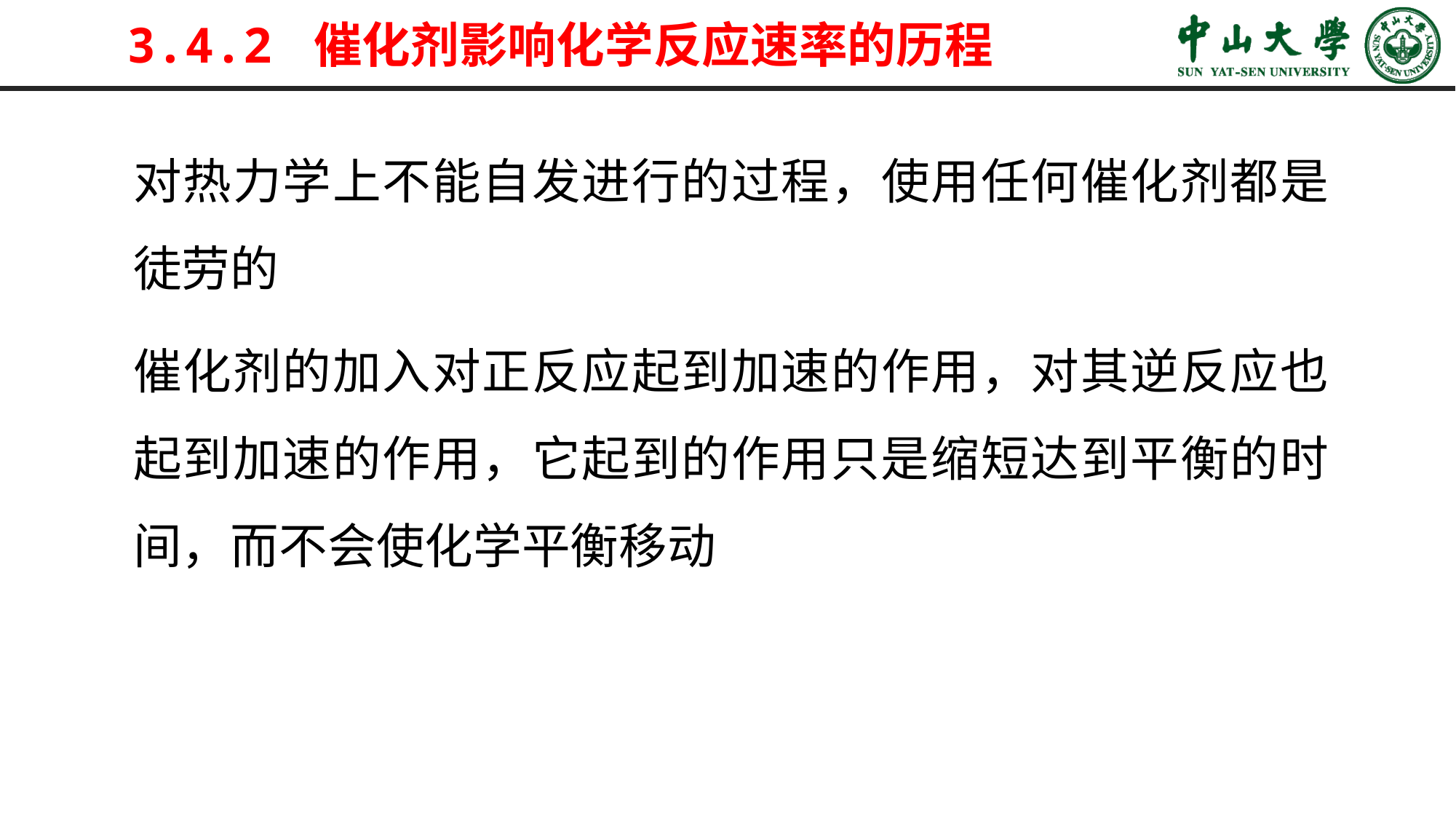

# 3.4.2 催化剂影响化学反应速率的历程
对热力学上不能自发进行的过程，使用任何催化剂都是徒劳的
催化剂的加入对正反应起到加速的作用，对其逆反应也起到加速的作用，它起到的作用只是缩短达到平衡的时间，而不会使化学平衡移动